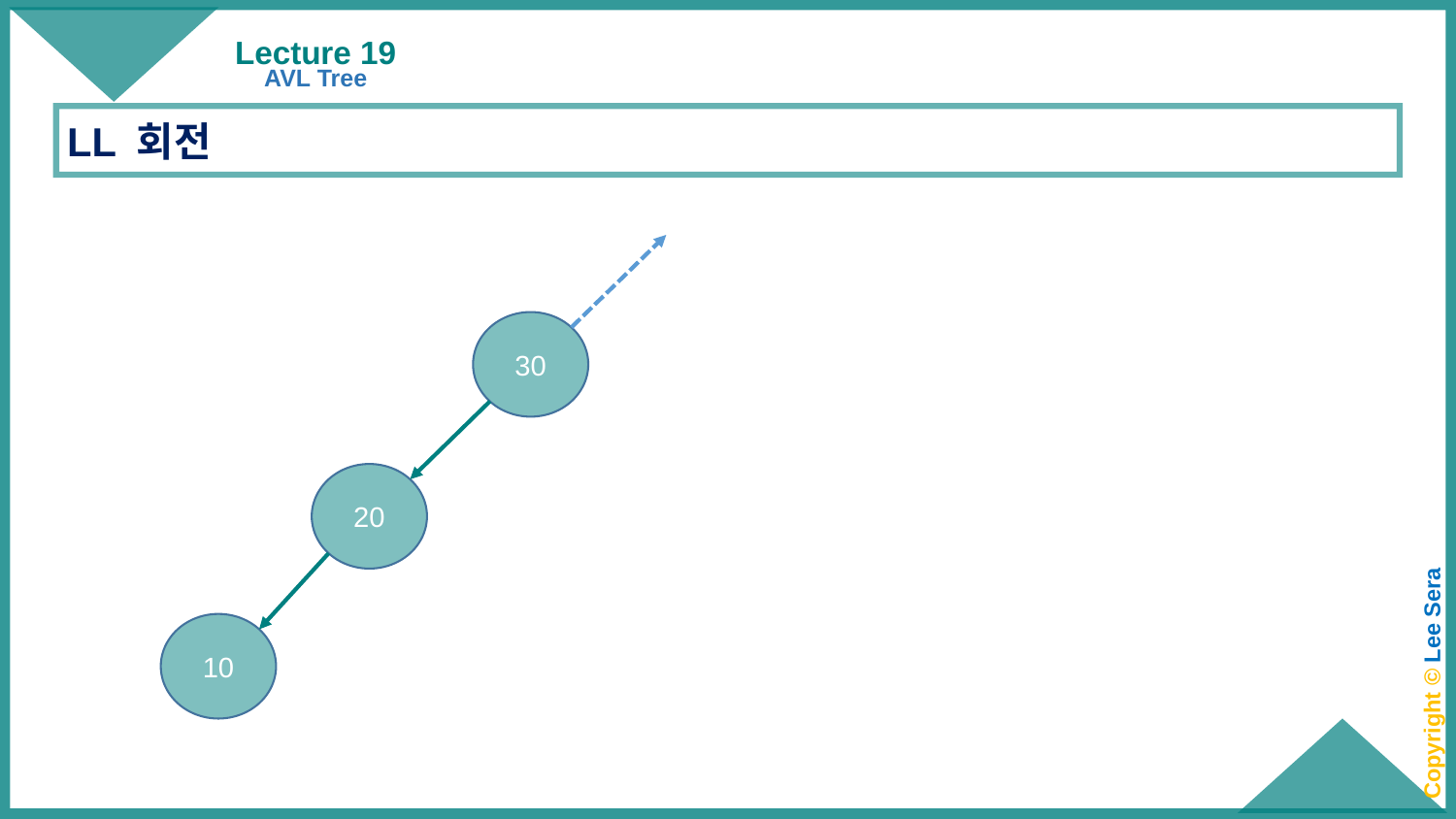

# Lecture 19
AVL Tree
LL 회전
30
20
10
Copyright © Lee Sera